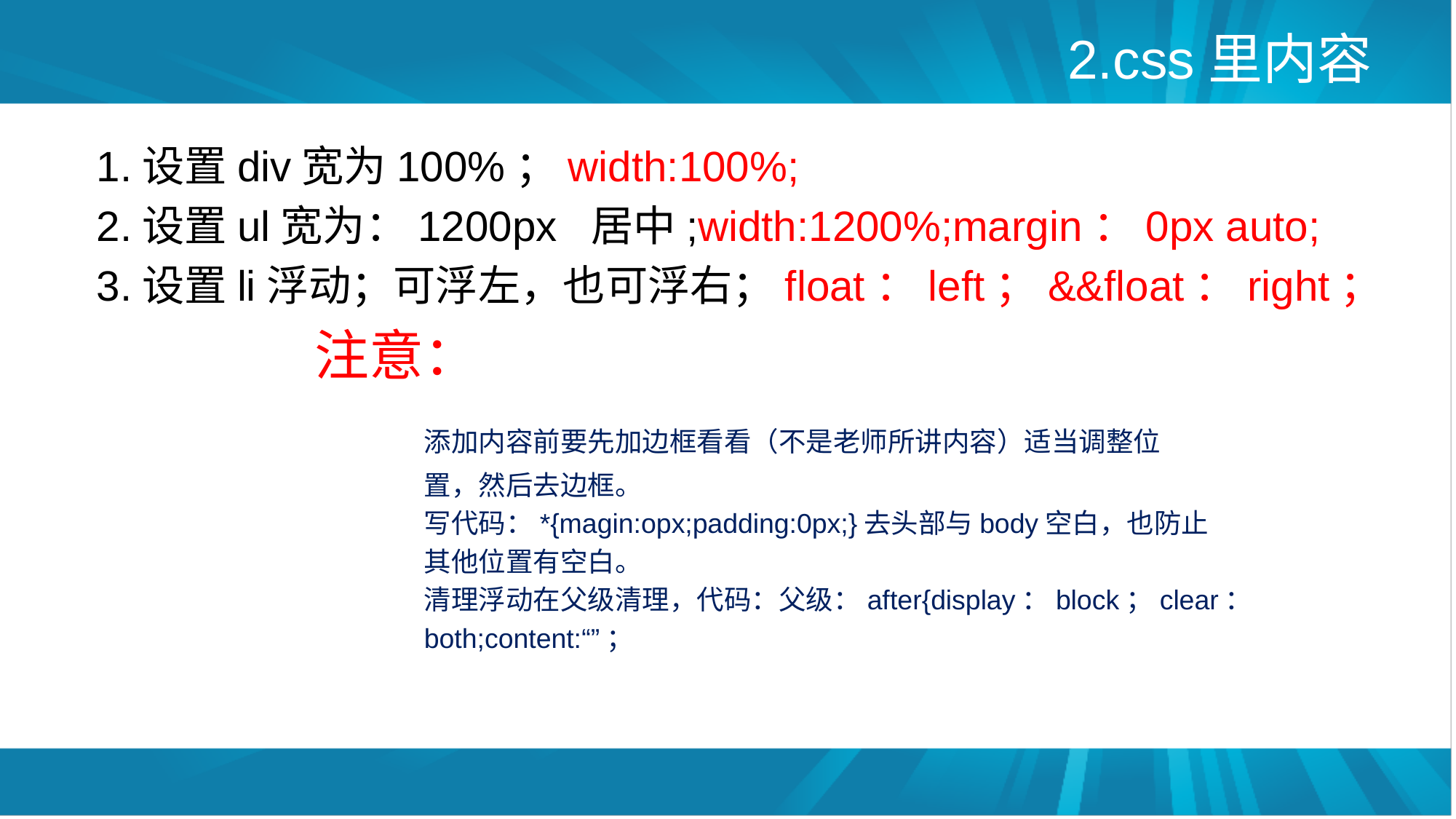

# 2.css里内容
1.设置div宽为100%；width:100%;
2.设置ul宽为：1200px  居中;width:1200%;margin：0px auto;
3.设置li浮动；可浮左，也可浮右；float：left；&&float：right；
		注意：
			添加内容前要先加边框看看（不是老师所讲内容）适当调整位
			置，然后去边框。
			写代码：*{magin:opx;padding:0px;}去头部与body空白，也防止
			其他位置有空白。
			清理浮动在父级清理，代码：父级：after{display：block；clear：
			both;content:“”；